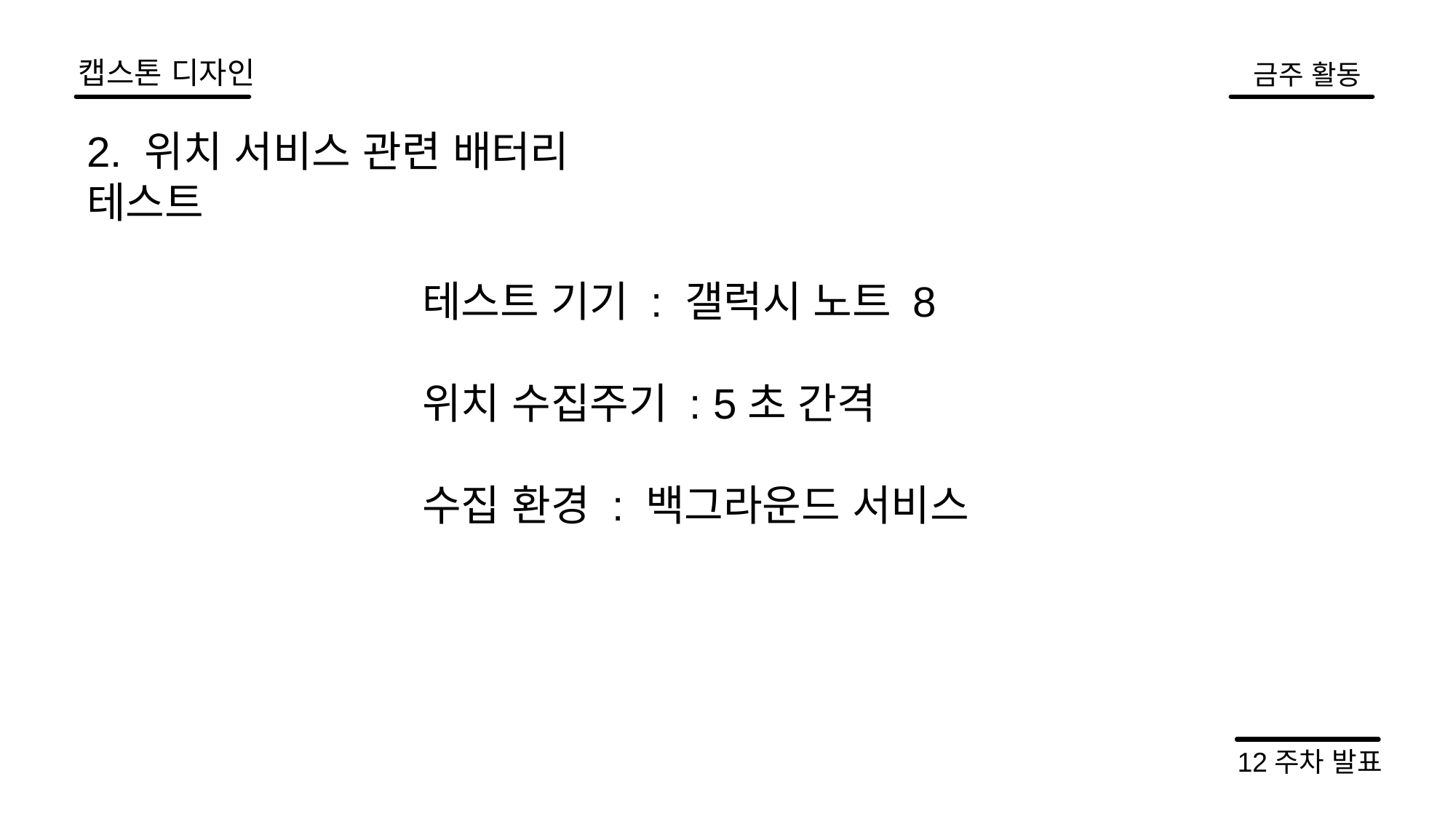

캡스톤 디자인
금주 활동
2. 위치 서비스 관련 배터리 테스트

테스트 기기 : 갤럭시 노트 8

위치 수집주기 : 5초 간격

수집 환경 : 백그라운드 서비스

.
12주차 발표